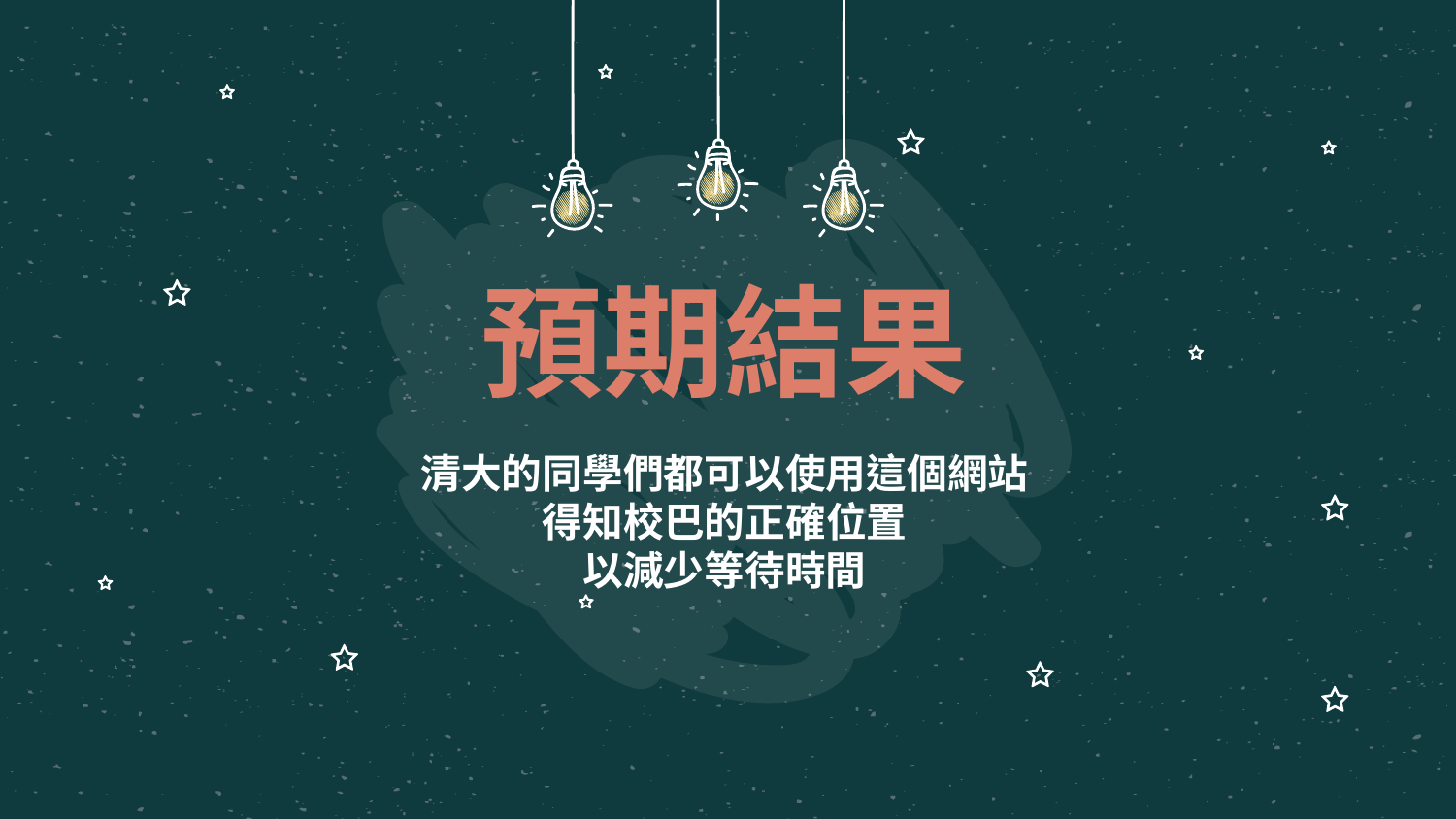

# 預期結果
清大的同學們都可以使用這個網站
得知校巴的正確位置
以減少等待時間